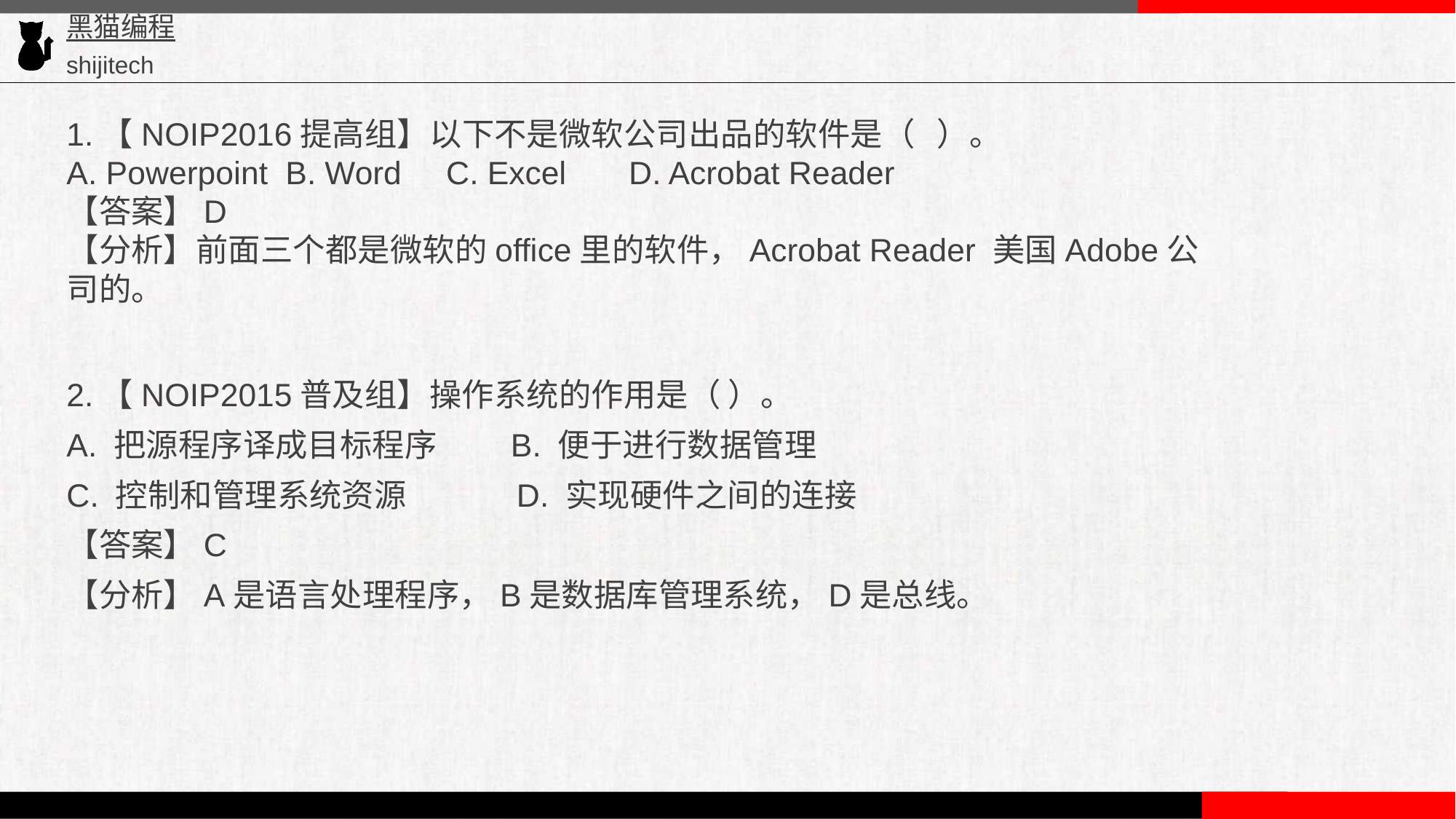

1.【NOIP2016提高组】以下不是微软公司出品的软件是（   ）。
A. Powerpoint  B. Word     C. Excel       D. Acrobat Reader
【答案】D
【分析】前面三个都是微软的office里的软件，Acrobat Reader 美国Adobe公司的。

2.【NOIP2015普及组】操作系统的作用是（ ）。
A. 把源程序译成目标程序         B. 便于进行数据管理
C. 控制和管理系统资源              D. 实现硬件之间的连接
【答案】C
【分析】A是语言处理程序，B是数据库管理系统，D是总线。